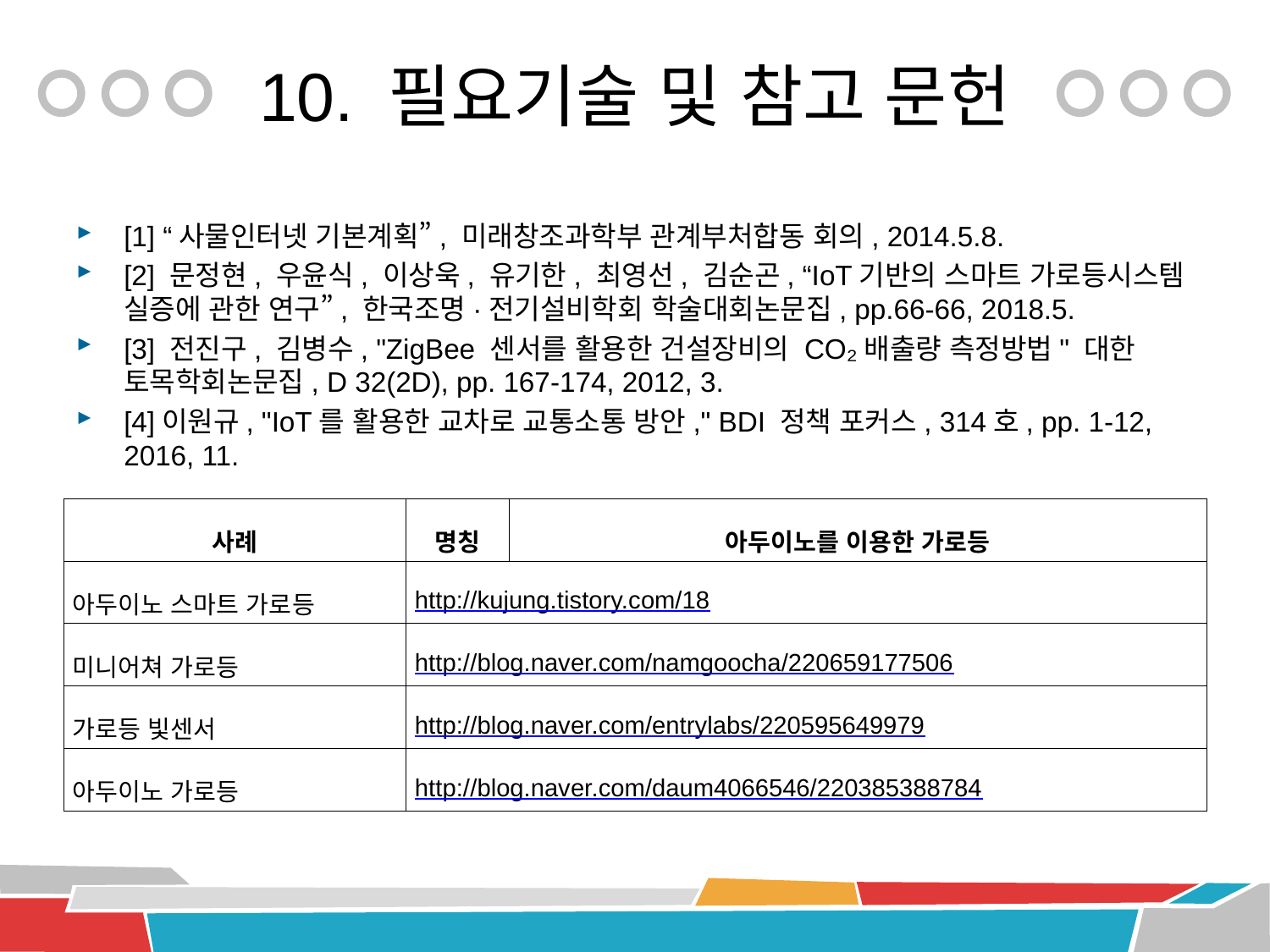

# 10. 필요기술 및 참고 문헌
[1] “사물인터넷 기본계획”, 미래창조과학부 관계부처합동 회의, 2014.5.8.
[2] 문정현, 우윤식, 이상욱, 유기한, 최영선, 김순곤, “IoT기반의 스마트 가로등시스템 실증에 관한 연구”, 한국조명·전기설비학회 학술대회논문집, pp.66-66, 2018.5.
[3] 전진구, 김병수, "ZigBee 센서를 활용한 건설장비의 CO₂배출량 측정방법" 대한 토목학회논문집, D 32(2D), pp. 167-174, 2012, 3.
[4]이원규, "IoT를 활용한 교차로 교통소통 방안," BDI 정책 포커스, 314호, pp. 1-12, 2016, 11.

| 사례 | 명칭 | 아두이노를 이용한 가로등 |
| --- | --- | --- |
| 아두이노 스마트 가로등 | http://kujung.tistory.com/18 |  |
| 미니어쳐 가로등 | http://blog.naver.com/namgoocha/220659177506 |  |
| 가로등 빛센서 | http://blog.naver.com/entrylabs/220595649979 |  |
| 아두이노 가로등 | http://blog.naver.com/daum4066546/220385388784 |  |